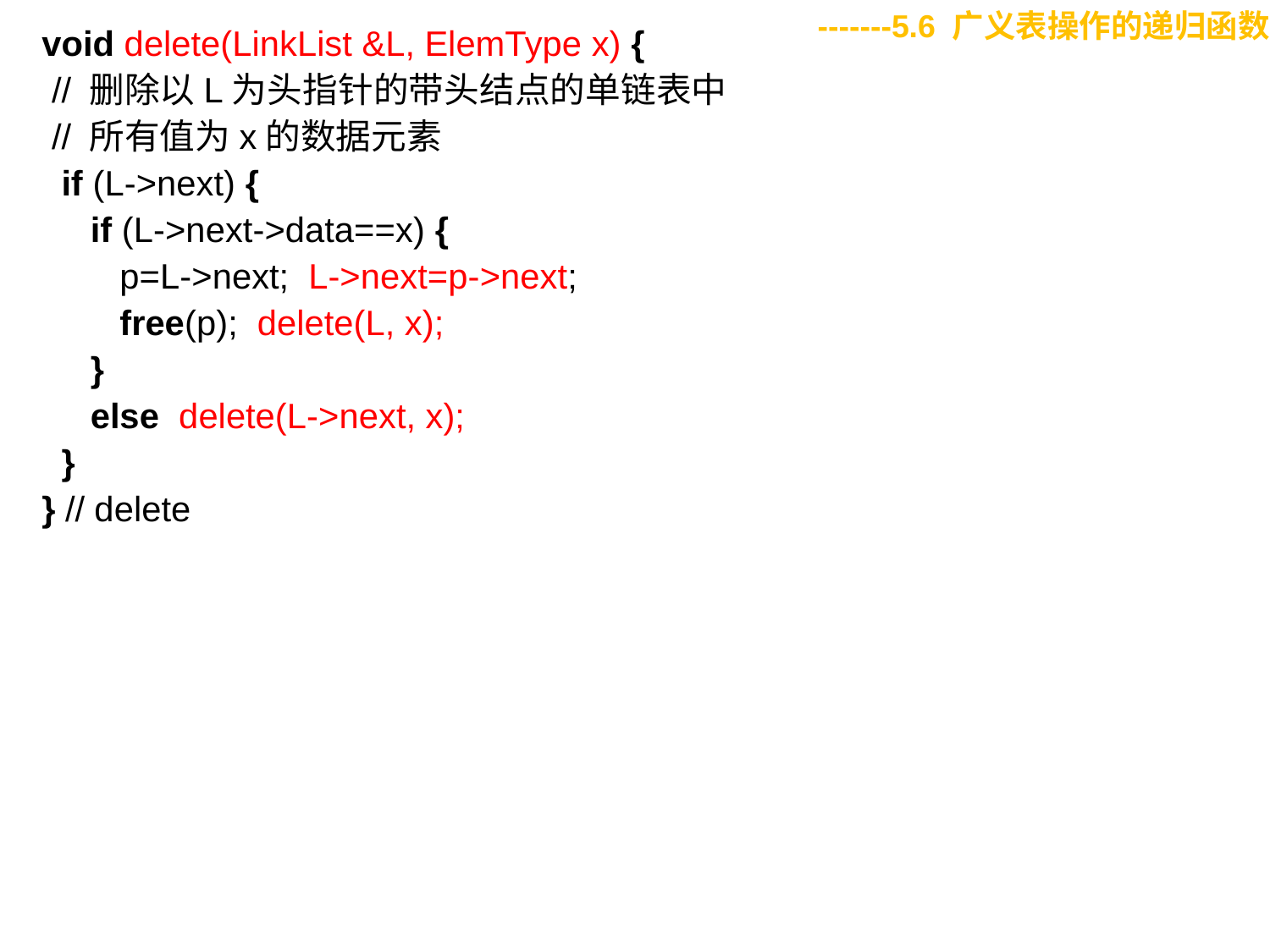

-------5.6 广义表操作的递归函数
void delete(LinkList &L, ElemType x) {
 // 删除以L为头指针的带头结点的单链表中
 // 所有值为x的数据元素
  if (L->next) {
     if (L->next->data==x) {
        p=L->next;  L->next=p->next;
        free(p);  delete(L, x);
     }
     else  delete(L->next, x);
  }
} // delete